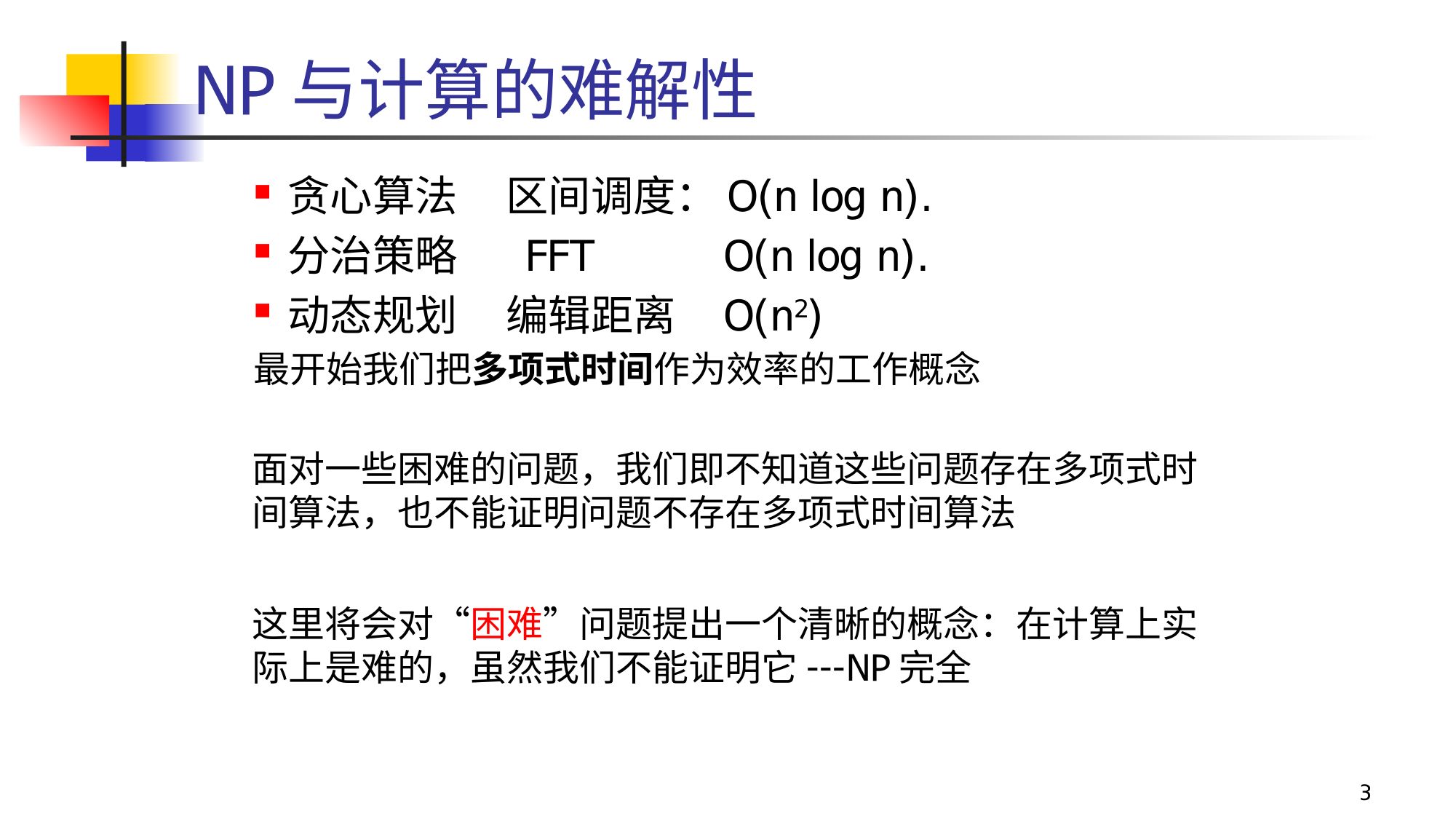

# NP与计算的难解性
贪心算法	区间调度：O(n log n).
分治策略	 FFT   	O(n log n).
动态规划	编辑距离	O(n2)
最开始我们把多项式时间作为效率的工作概念
面对一些困难的问题，我们即不知道这些问题存在多项式时间算法，也不能证明问题不存在多项式时间算法
这里将会对“困难”问题提出一个清晰的概念：在计算上实际上是难的，虽然我们不能证明它---NP完全
3